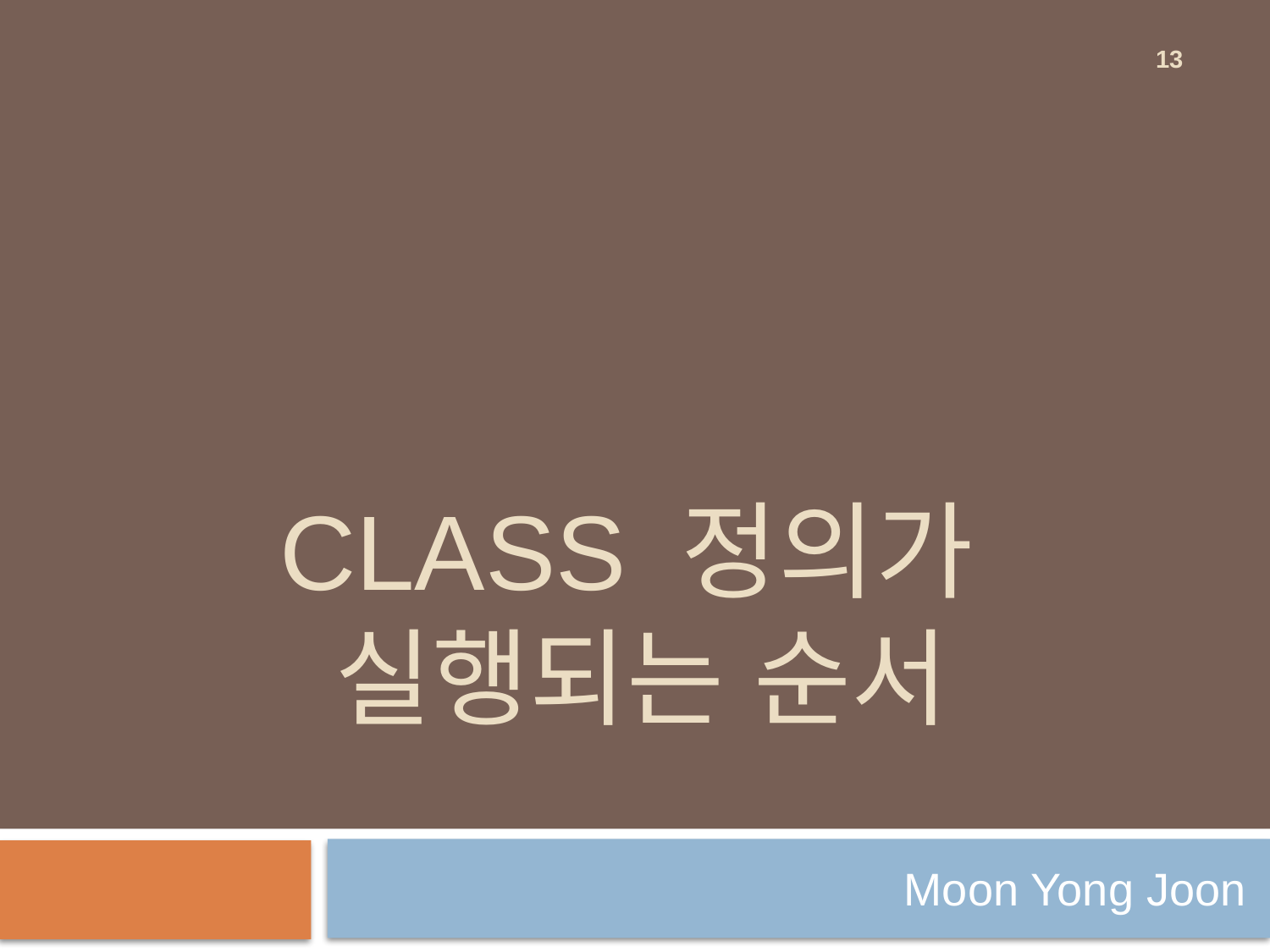

13
# class 정의가 실행되는 순서
Moon Yong Joon